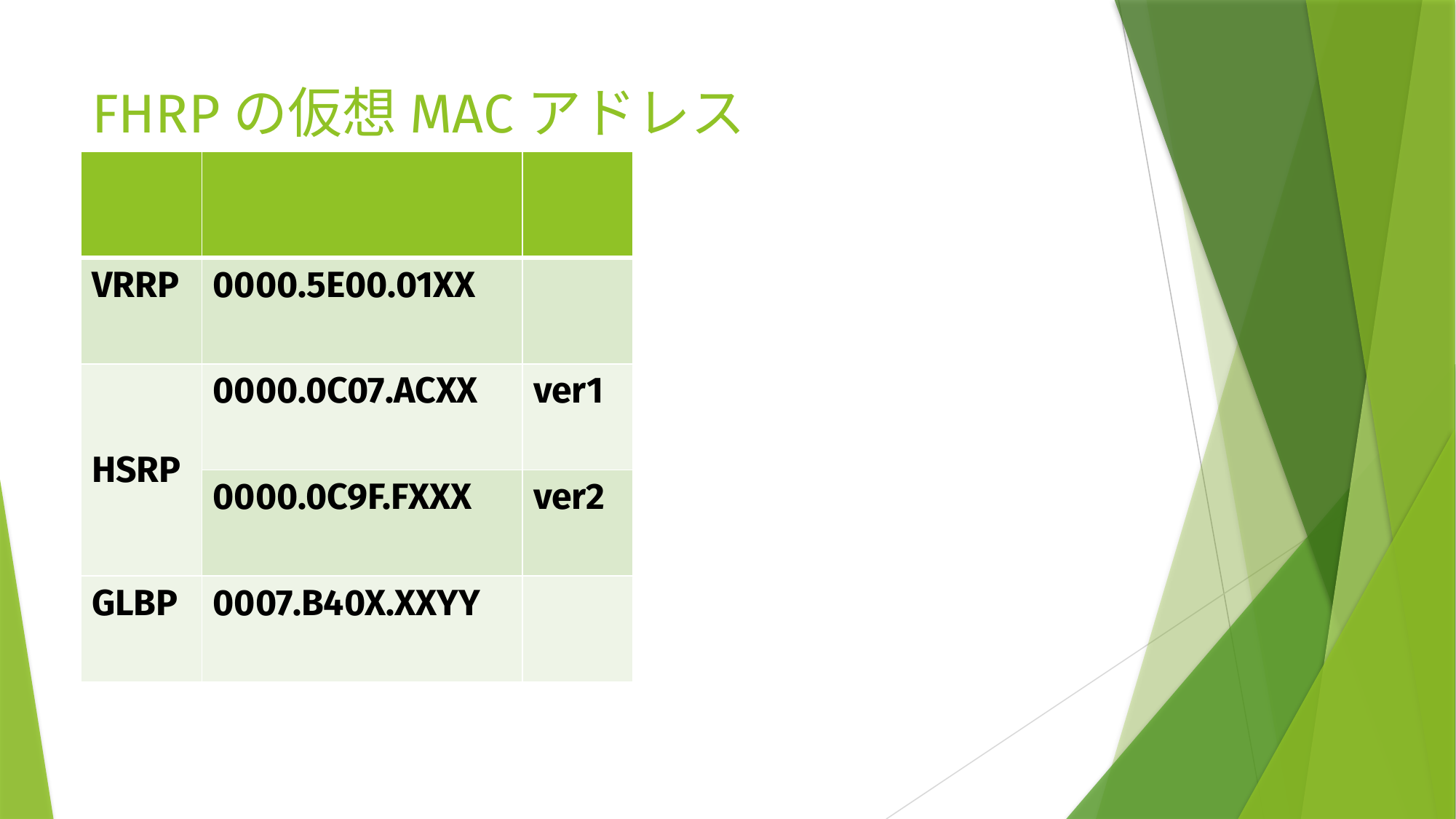

# FHRPの仮想MACアドレス
|  |  |  |
| --- | --- | --- |
| VRRP | 0000.5E00.01XX |  |
| HSRP | 0000.0C07.ACXX | ver1 |
|  | 0000.0C9F.FXXX | ver2 |
| GLBP | 0007.B40X.XXYY |  |